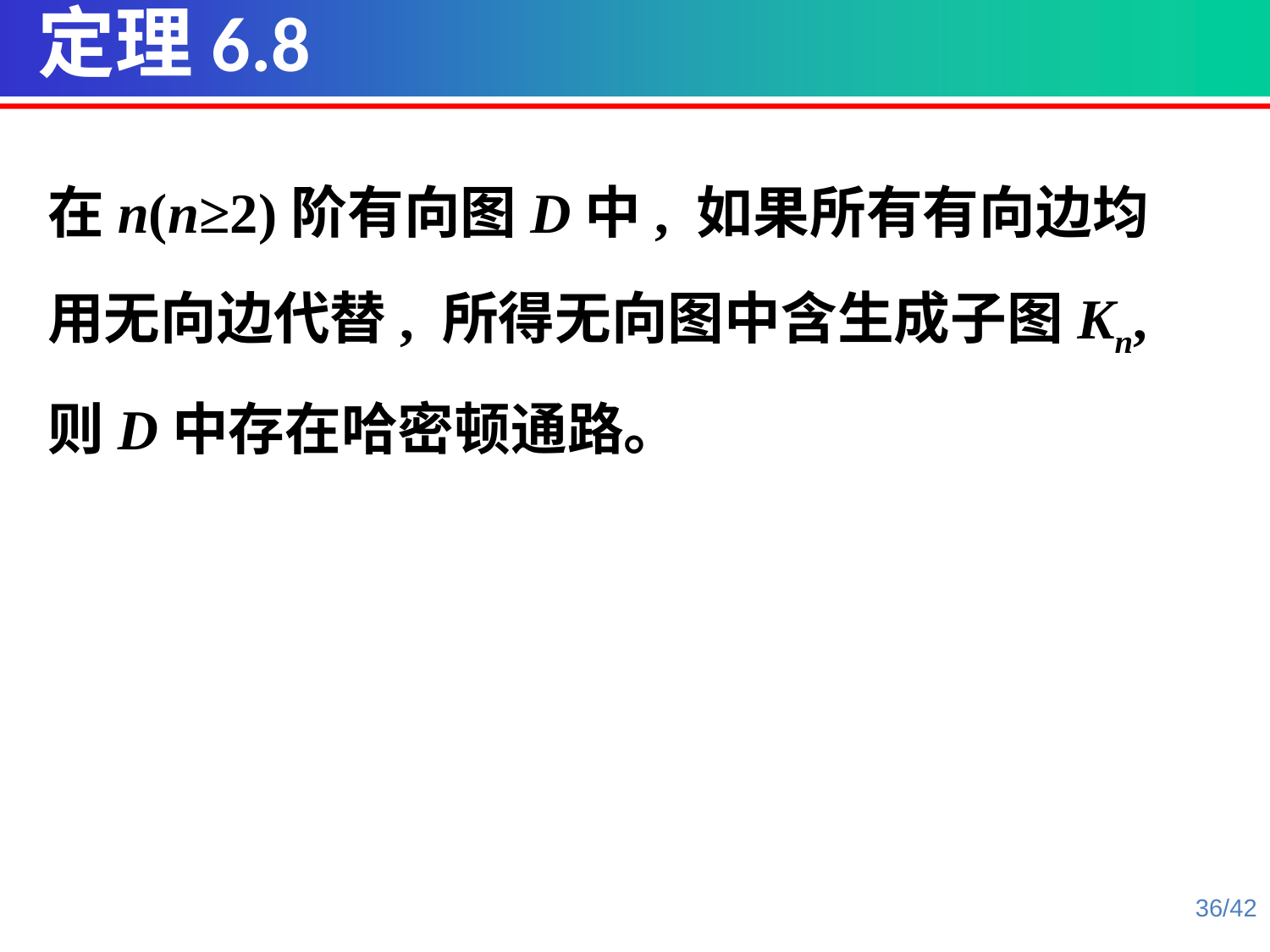

定理6.8
在n(n≥2)阶有向图D中, 如果所有有向边均用无向边代替, 所得无向图中含生成子图Kn, 则D中存在哈密顿通路。
36/42